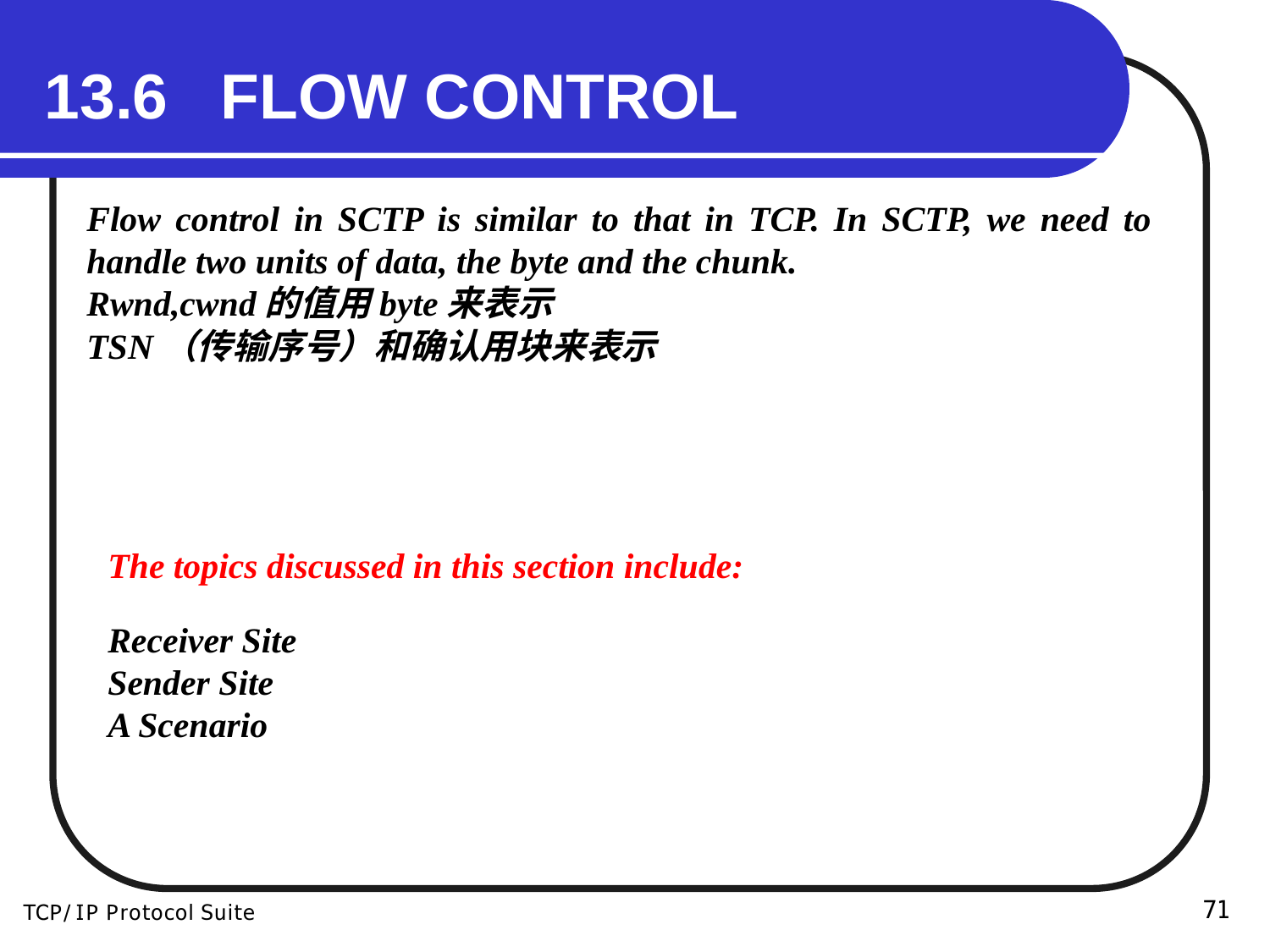

13.6   FLOW CONTROL
Flow control in SCTP is similar to that in TCP. In SCTP, we need to handle two units of data, the byte and the chunk.
Rwnd,cwnd的值用byte来表示
TSN（传输序号）和确认用块来表示
The topics discussed in this section include:
Receiver Site
Sender Site
A Scenario
71
TCP/IP Protocol Suite